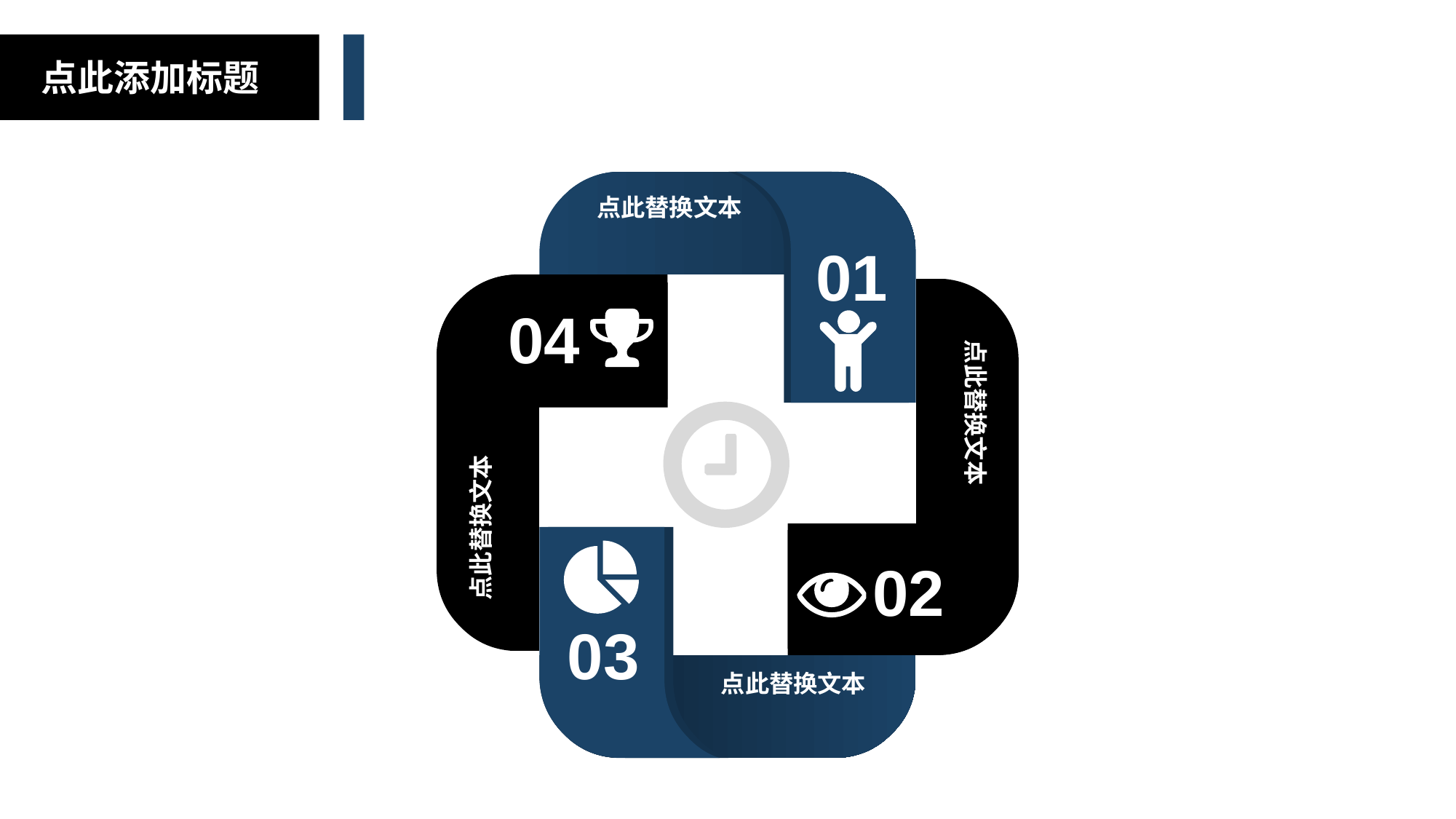

点此添加标题

点此替换文本
01

04

点此替换文本

点此替换文本

02

03

点此替换文本